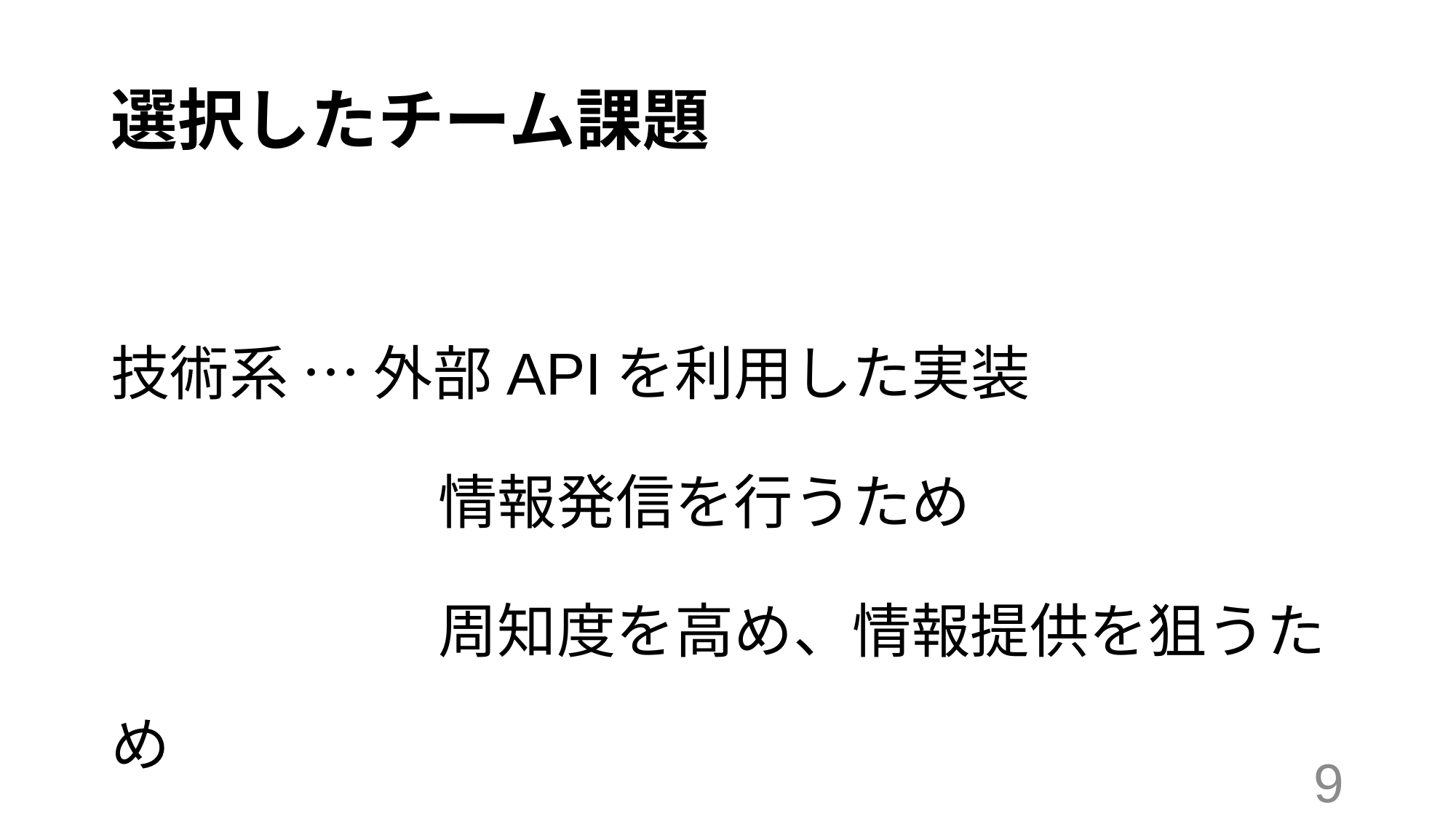

# 選択したチーム課題

技術系 … 外部APIを利用した実装
			情報発信を行うため
			周知度を高め、情報提供を狙うため

9